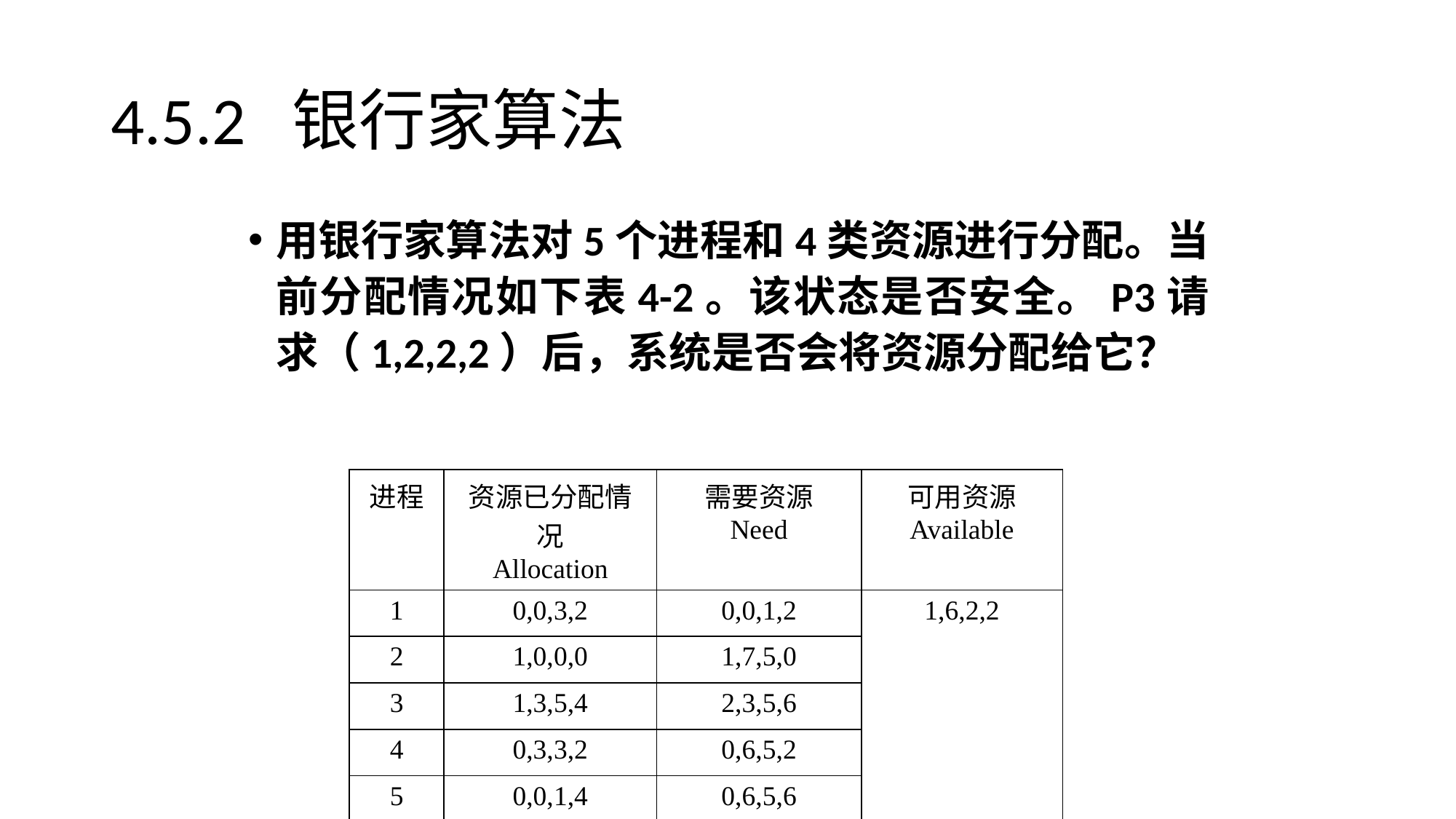

4.5.2  银行家算法
用银行家算法对5个进程和4类资源进行分配。当前分配情况如下表4-2。该状态是否安全。P3请求（1,2,2,2）后，系统是否会将资源分配给它？

| 进程 | 资源已分配情况 Allocation | 需要资源 Need | 可用资源 Available |
| --- | --- | --- | --- |
| 1 | 0,0,3,2 | 0,0,1,2 | 1,6,2,2 |
| 2 | 1,0,0,0 | 1,7,5,0 |  |
| 3 | 1,3,5,4 | 2,3,5,6 |  |
| 4 | 0,3,3,2 | 0,6,5,2 |  |
| 5 | 0,0,1,4 | 0,6,5,6 |  |
13